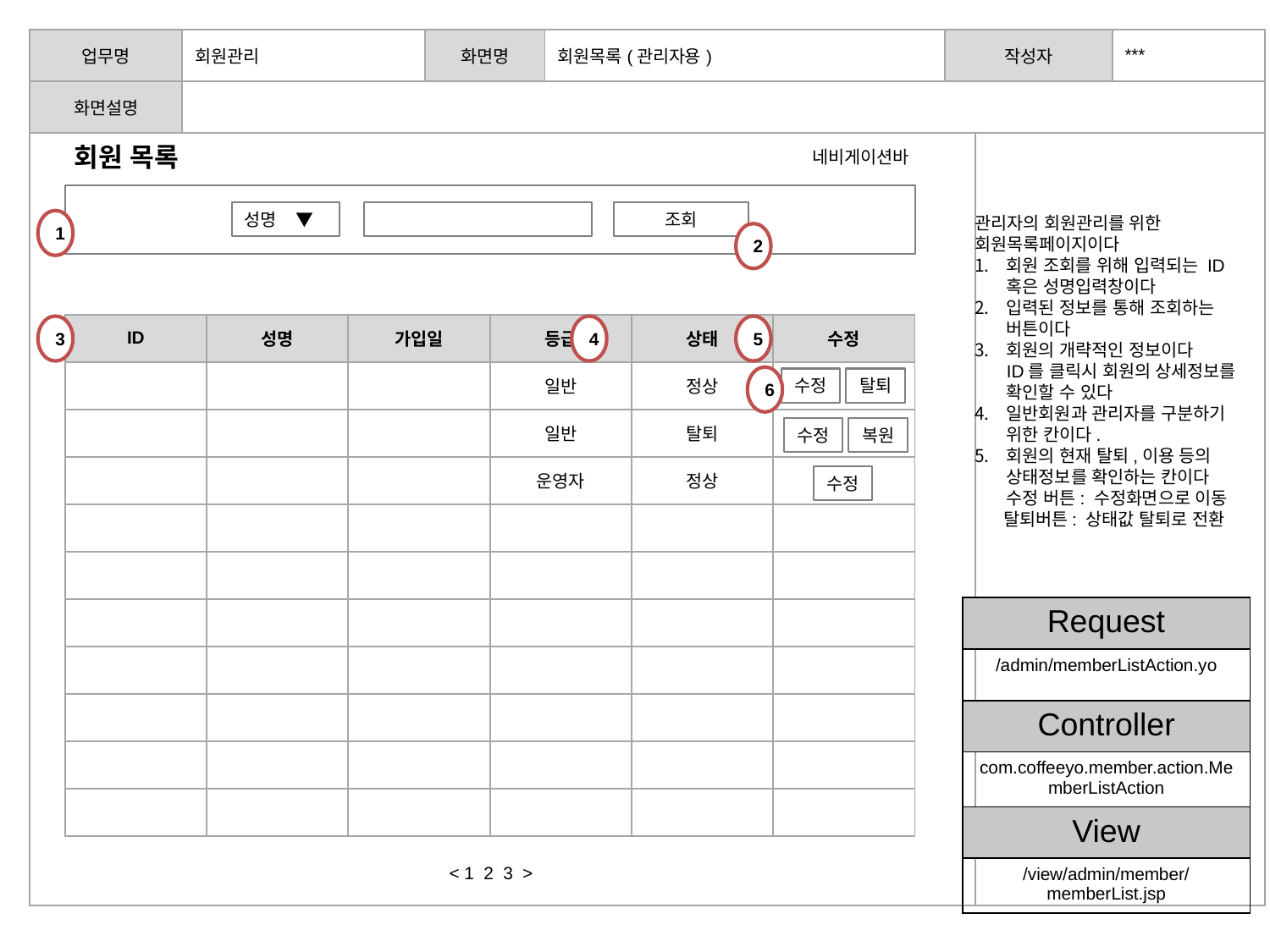

| 업무명 | 회원관리 | 화면명 | 회원목록(관리자용) | 작성자 |  | \*\*\* |
| --- | --- | --- | --- | --- | --- | --- |
| 화면설명 |  |  |  |  |  |  |
|  |  |  |  |  |  |  |
회원 목록
네비게이션바

성명    ▼

조회
관리자의 회원관리를 위한 회원목록페이지이다
회원 조회를 위해 입력되는 ID혹은 성명입력창이다
입력된 정보를 통해 조회하는 버튼이다
회원의 개략적인 정보이다
ID를 클릭시 회원의 상세정보를 확인할 수 있다
일반회원과 관리자를 구분하기 위한 칸이다.
회원의 현재 탈퇴,이용 등의 상태정보를 확인하는 칸이다 수정 버튼: 수정화면으로 이동
     탈퇴버튼: 상태값 탈퇴로 전환
1
2
| ID | 성명 | 가입일 | 등급 | 상태 | 수정 |
| --- | --- | --- | --- | --- | --- |
|  |  |  | 일반 | 정상 |  |
|  |  |  | 일반 | 탈퇴 |  |
|  |  |  | 운영자 | 정상 |  |
|  |  |  |  |  |  |
|  |  |  |  |  |  |
|  |  |  |  |  |  |
|  |  |  |  |  |  |
|  |  |  |  |  |  |
|  |  |  |  |  |  |
|  |  |  |  |  |  |
3
4
5
6
수정
탈퇴
수정
복원
수정
| Request |
| --- |
| /admin/memberListAction.yo |
| Controller |
| com.coffeeyo.member.action.MemberListAction |
| View |
| /view/admin/member/memberList.jsp |
< 1  2  3  >